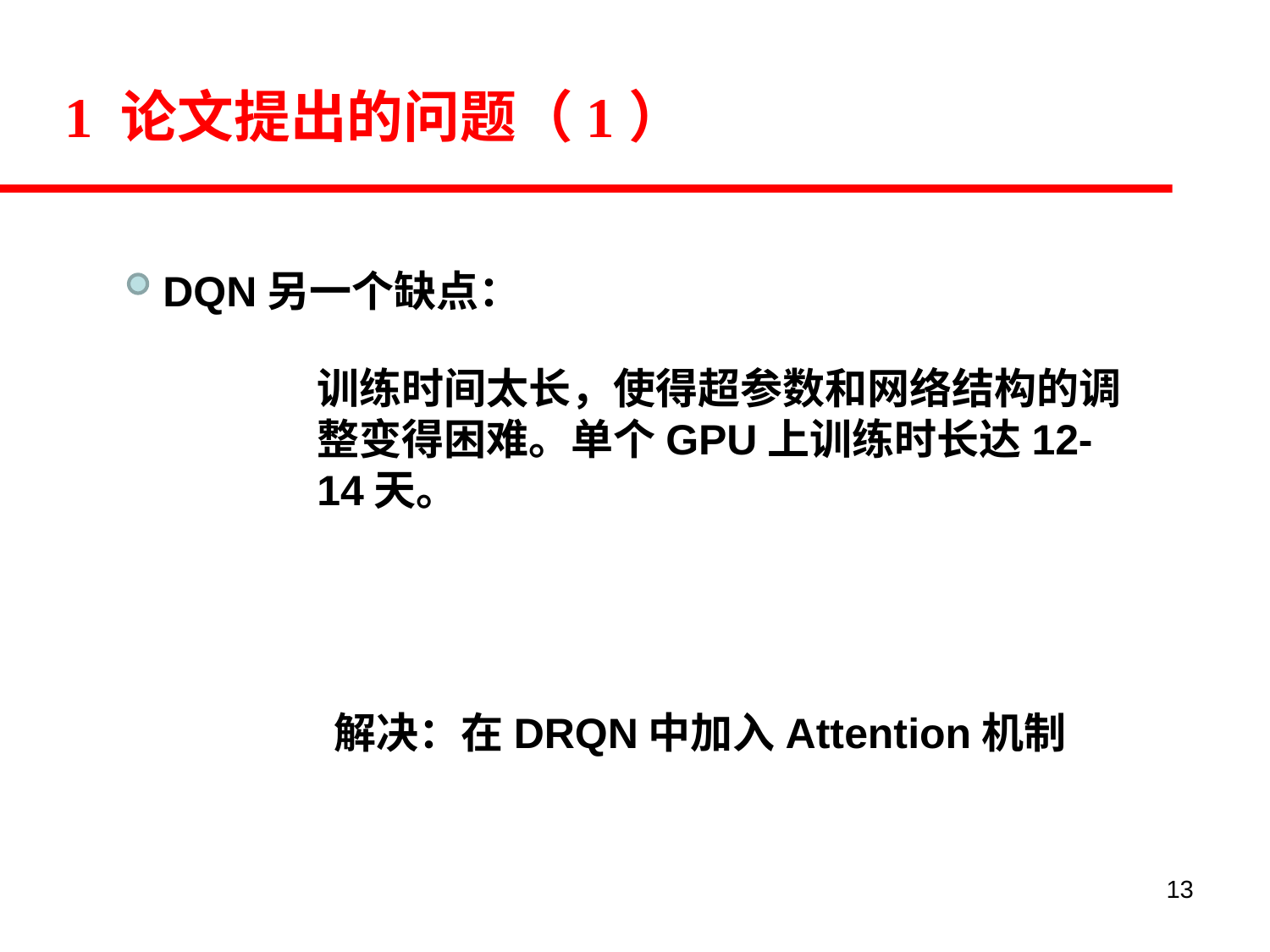

1 论文提出的问题（1）

DQN另一个缺点：

训练时间太长，使得超参数和网络结构的调整变得困难。单个GPU上训练时长达12-14天。
解决：在DRQN中加入Attention机制
13